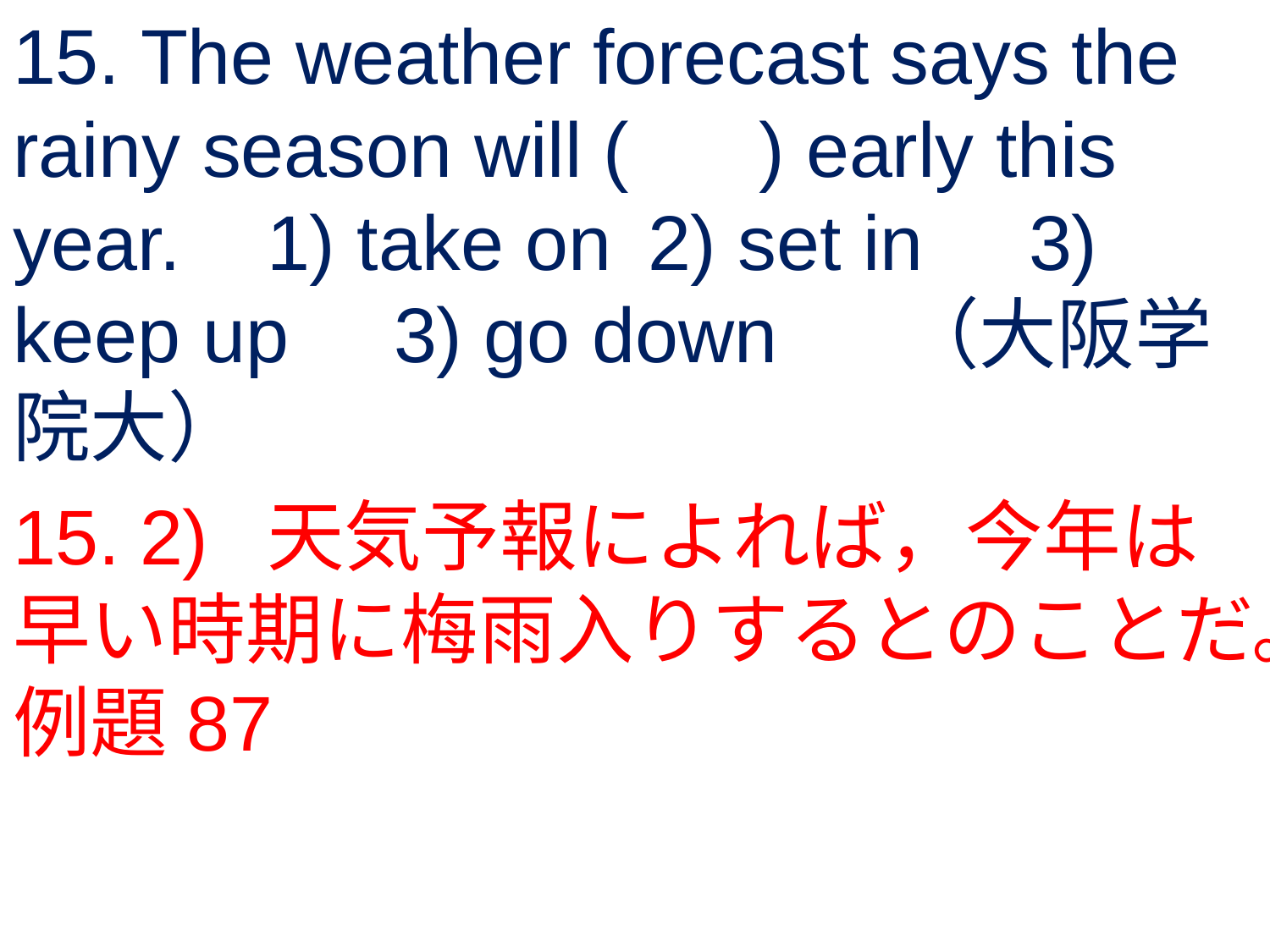

# 15. The weather forecast says the rainy season will (      ) early this year.	1) take on	2) set in	3) keep up	3) go down	（大阪学院大）
15.	2) 	天気予報によれば，今年は早い時期に梅雨入りするとのことだ。例題87